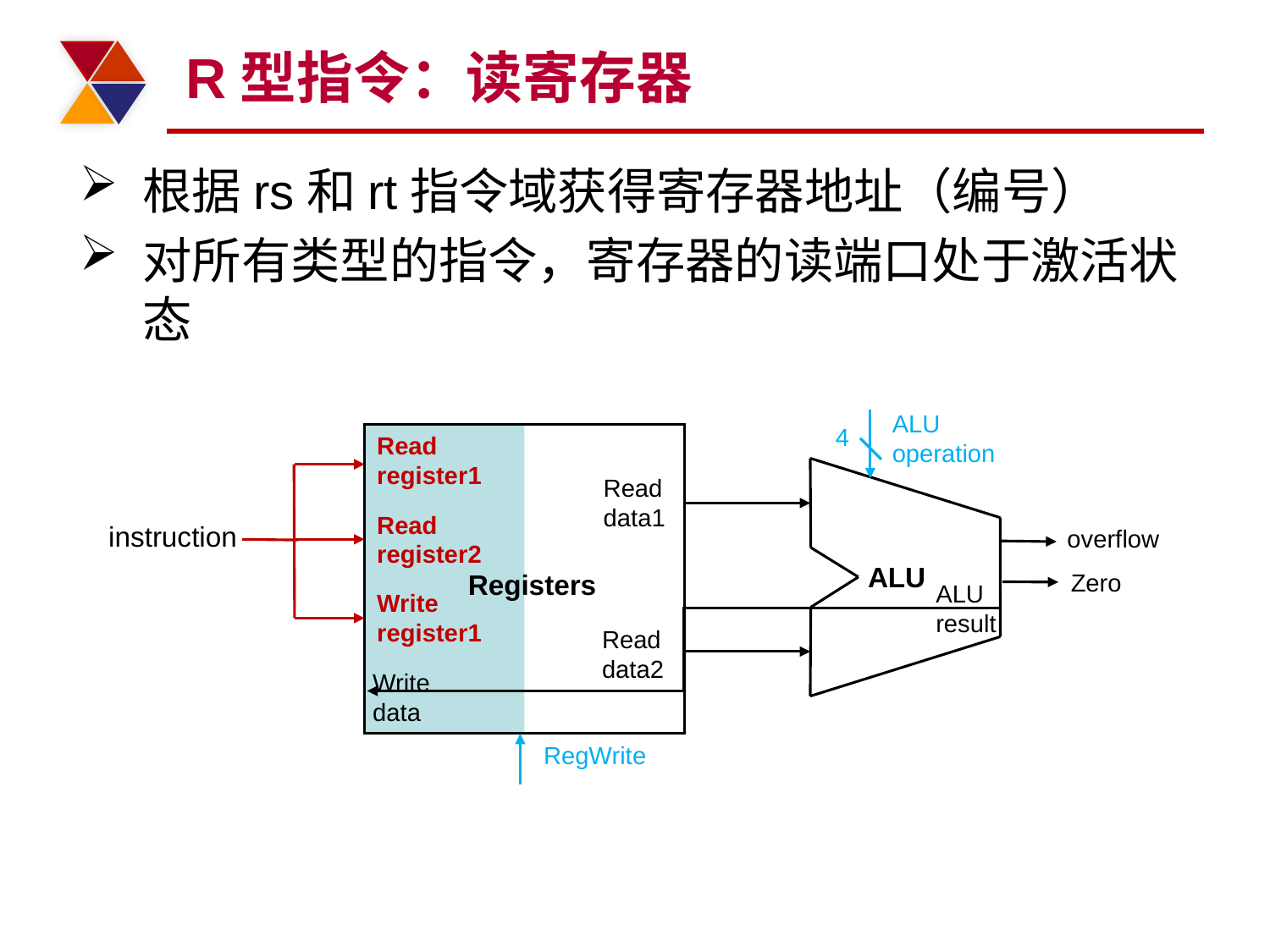

# R型指令：读寄存器
根据rs和rt指令域获得寄存器地址（编号）
对所有类型的指令，寄存器的读端口处于激活状态
ALU operation
4

ALU
Zero
ALU
result

Read
register1
Read
data1
Read
register2
Registers
Write
register1
Read
data2
Write
data
instruction
overflow
RegWrite